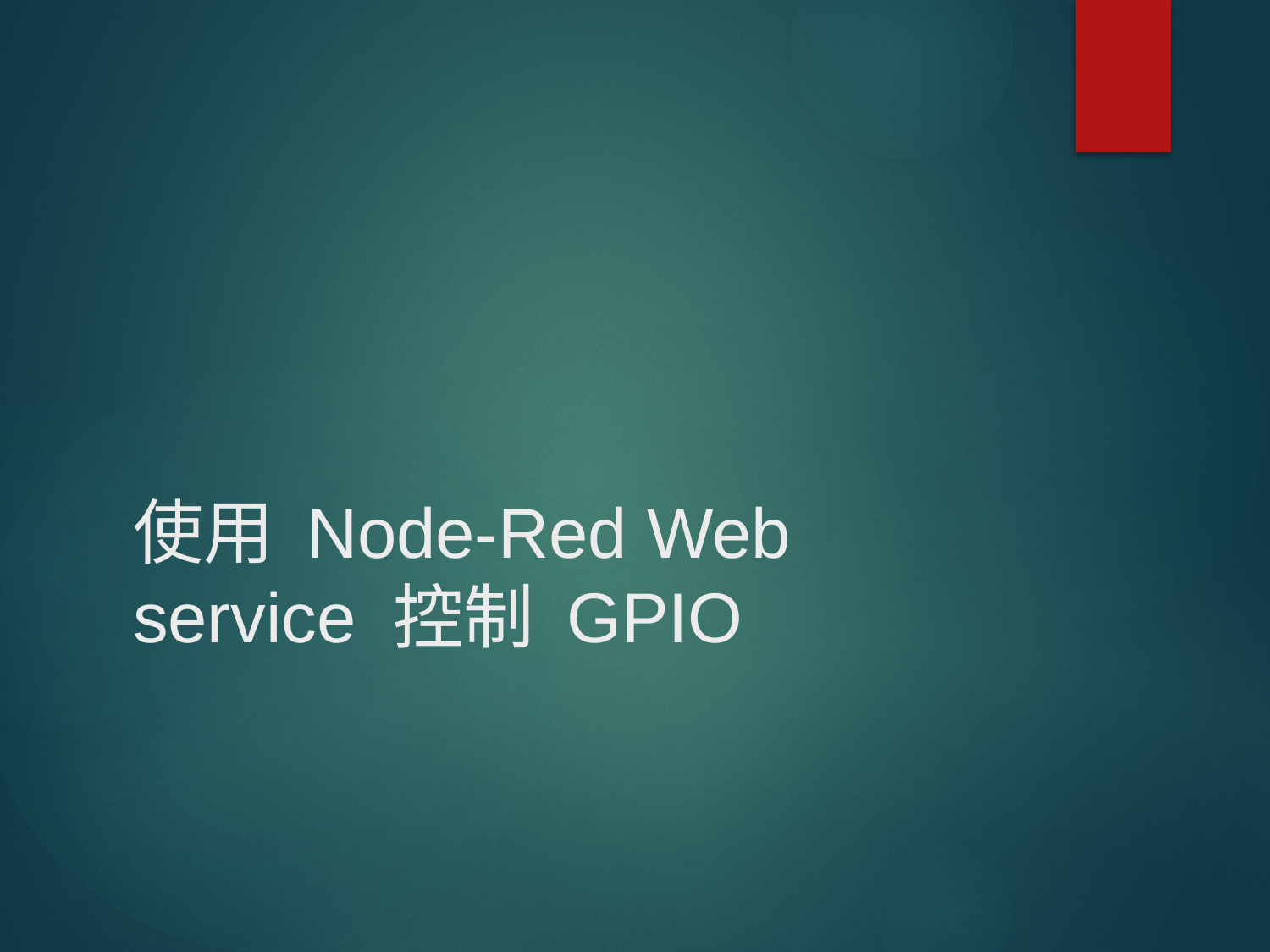

# 使用 Node-Red Web service 控制 GPIO